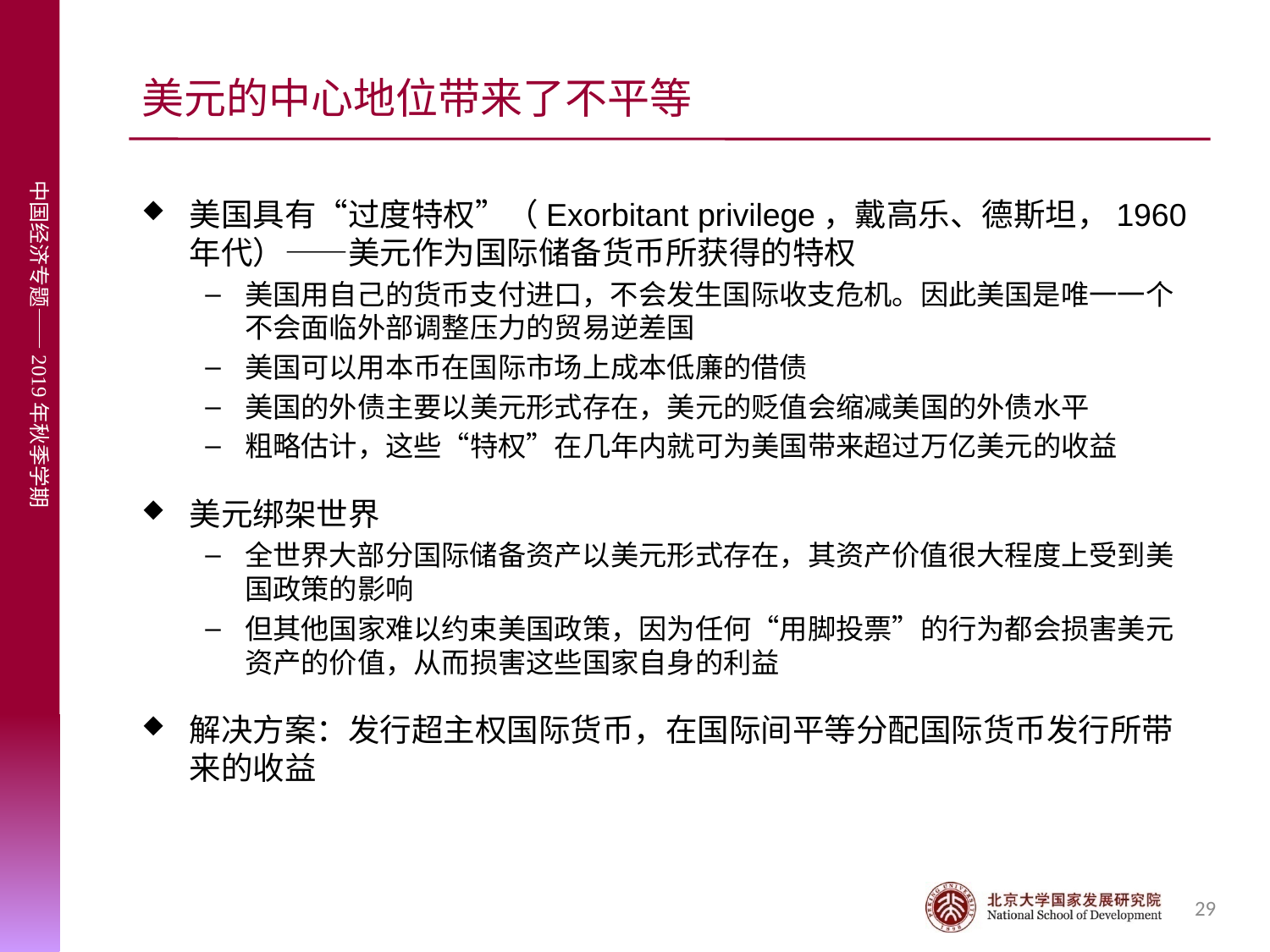

# 美元的中心地位带来了不平等
美国具有“过度特权”（Exorbitant privilege，戴高乐、德斯坦，1960年代）——美元作为国际储备货币所获得的特权
美国用自己的货币支付进口，不会发生国际收支危机。因此美国是唯一一个不会面临外部调整压力的贸易逆差国
美国可以用本币在国际市场上成本低廉的借债
美国的外债主要以美元形式存在，美元的贬值会缩减美国的外债水平
粗略估计，这些“特权”在几年内就可为美国带来超过万亿美元的收益
美元绑架世界
全世界大部分国际储备资产以美元形式存在，其资产价值很大程度上受到美国政策的影响
但其他国家难以约束美国政策，因为任何“用脚投票”的行为都会损害美元资产的价值，从而损害这些国家自身的利益
解决方案：发行超主权国际货币，在国际间平等分配国际货币发行所带来的收益

29